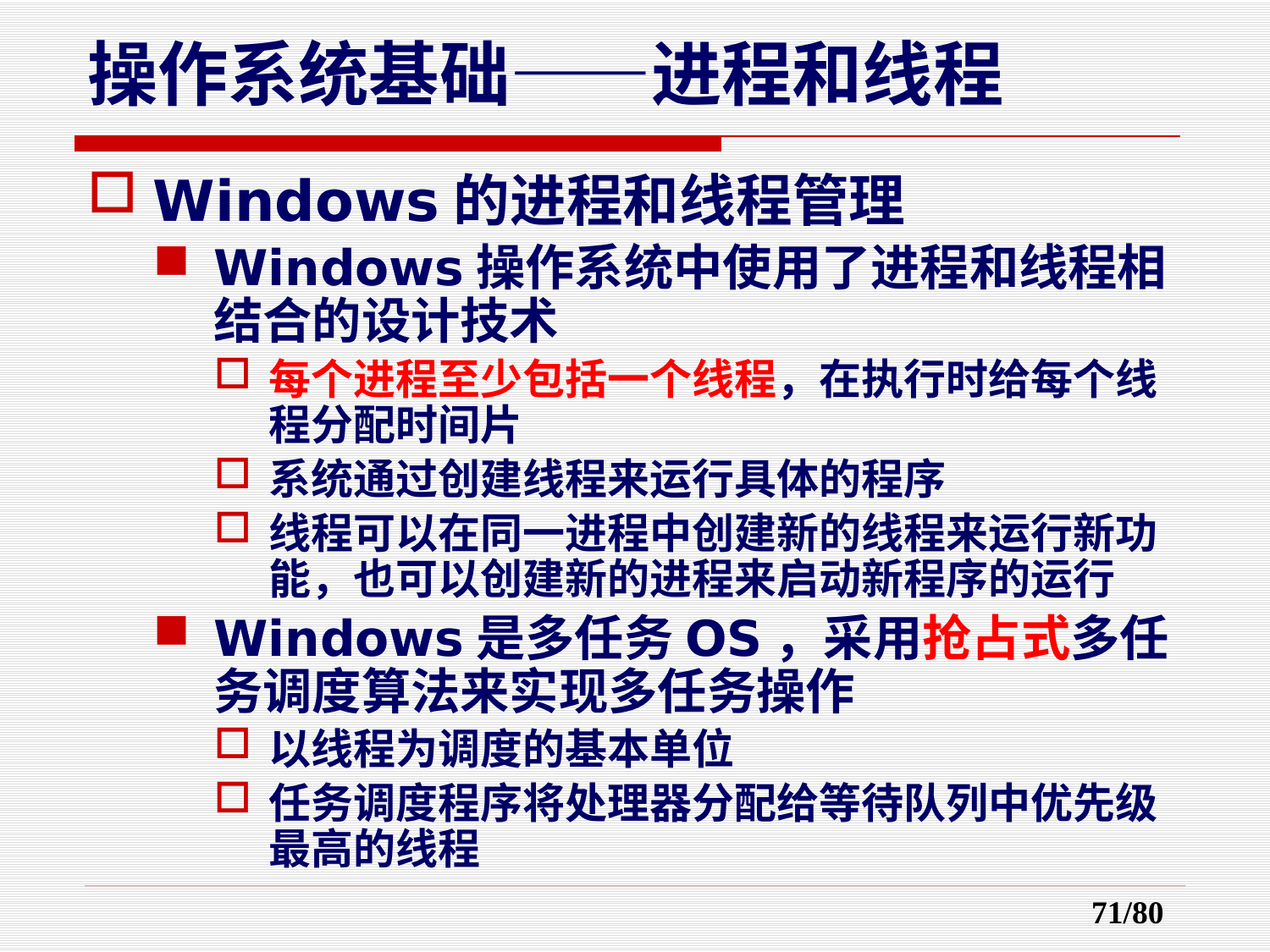

操作系统基础——进程和线程
Windows的进程和线程管理
Windows操作系统中使用了进程和线程相结合的设计技术
每个进程至少包括一个线程，在执行时给每个线程分配时间片
系统通过创建线程来运行具体的程序
线程可以在同一进程中创建新的线程来运行新功能，也可以创建新的进程来启动新程序的运行
Windows是多任务OS，采用抢占式多任务调度算法来实现多任务操作
以线程为调度的基本单位
任务调度程序将处理器分配给等待队列中优先级最高的线程